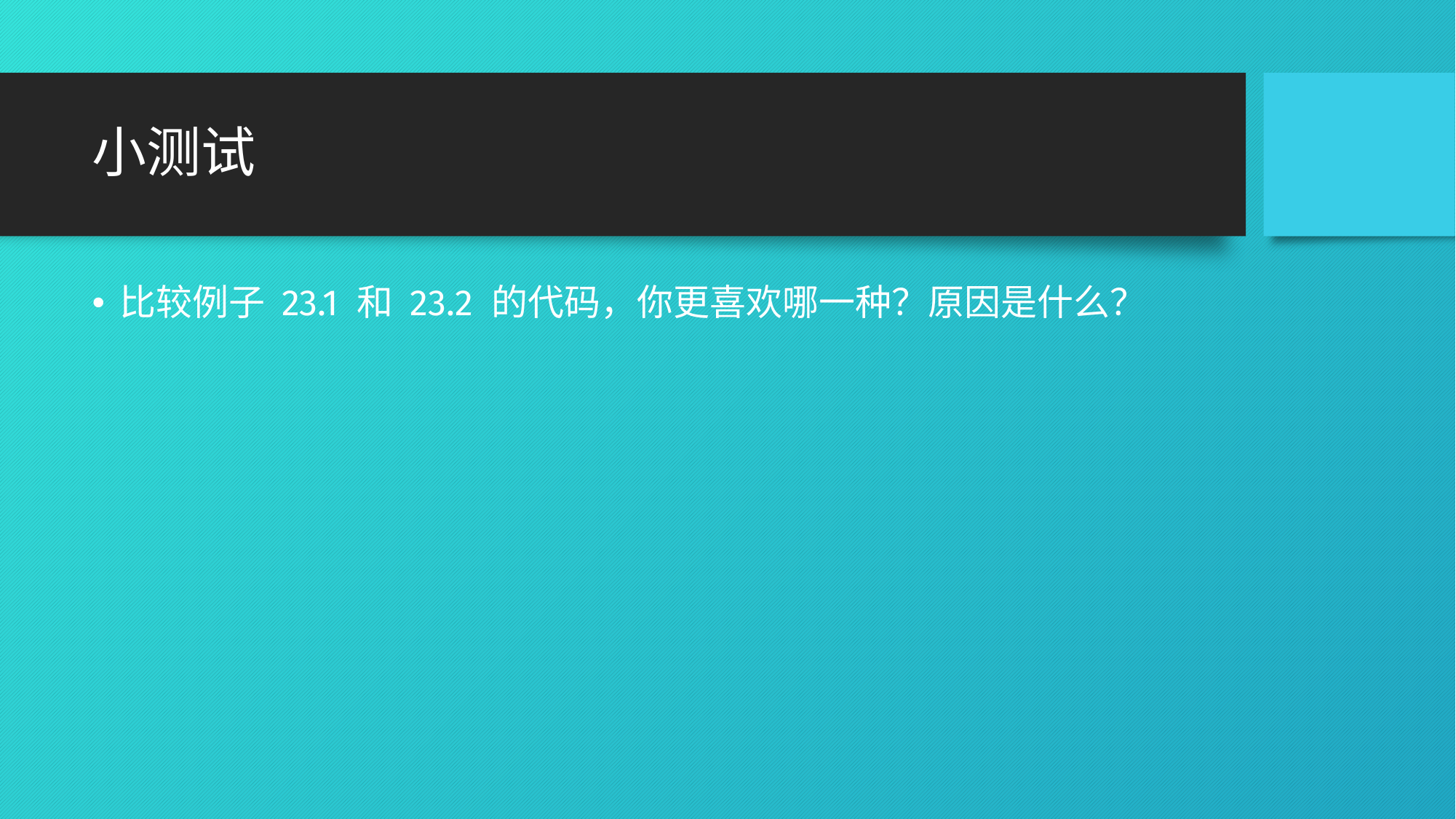

# 小测试
比较例子 23.1 和 23.2 的代码，你更喜欢哪一种？原因是什么？